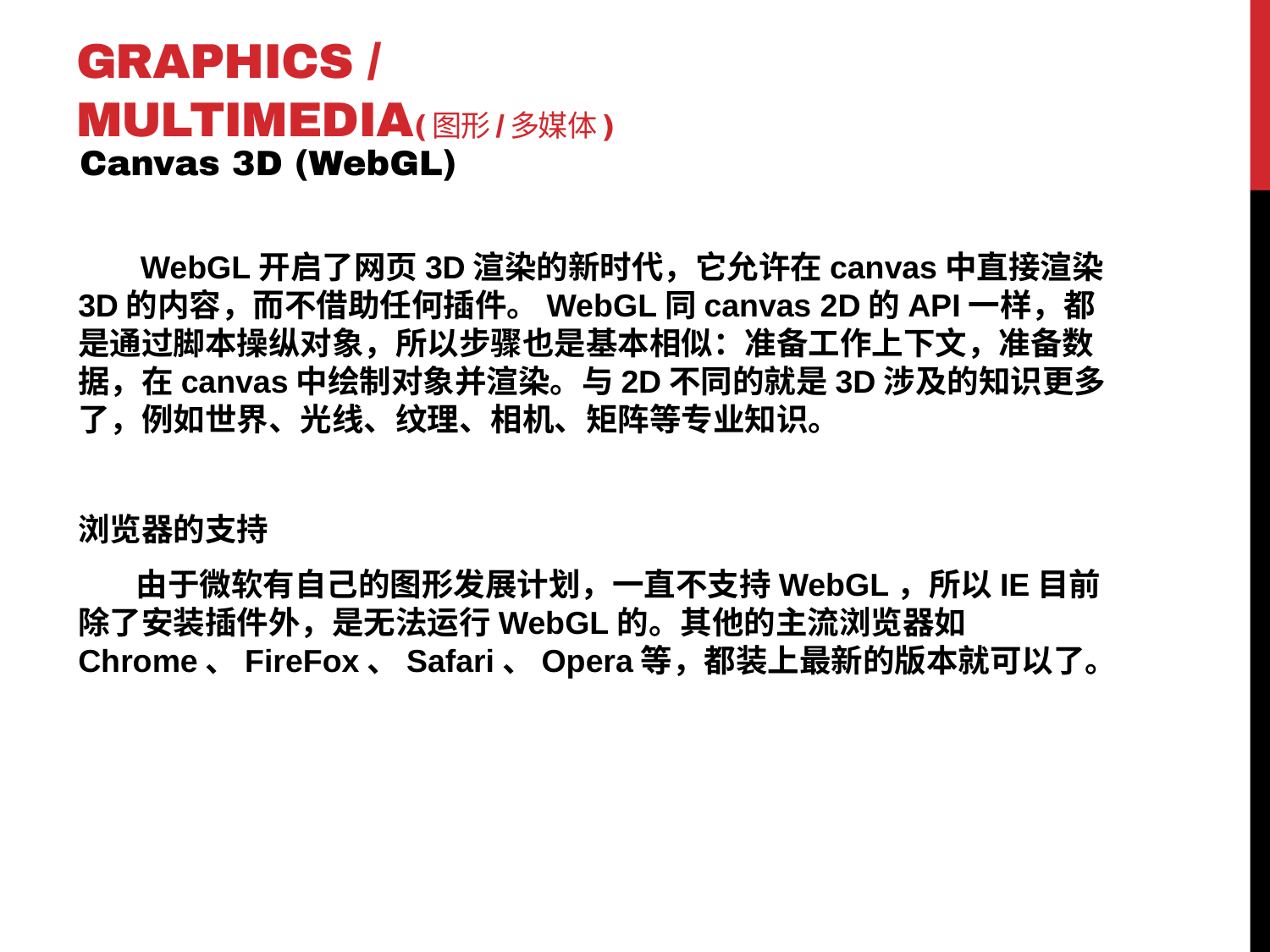

# Graphics / Multimedia(图形/多媒体)
Canvas 3D (WebGL)
       WebGL开启了网页3D渲染的新时代，它允许在canvas中直接渲染3D的内容，而不借助任何插件。WebGL同canvas 2D的API一样，都是通过脚本操纵对象，所以步骤也是基本相似：准备工作上下文，准备数据，在canvas中绘制对象并渲染。与2D不同的就是3D涉及的知识更多了，例如世界、光线、纹理、相机、矩阵等专业知识。

浏览器的支持
       由于微软有自己的图形发展计划，一直不支持WebGL，所以IE目前除了安装插件外，是无法运行WebGL的。其他的主流浏览器如Chrome、FireFox、Safari、Opera等，都装上最新的版本就可以了。